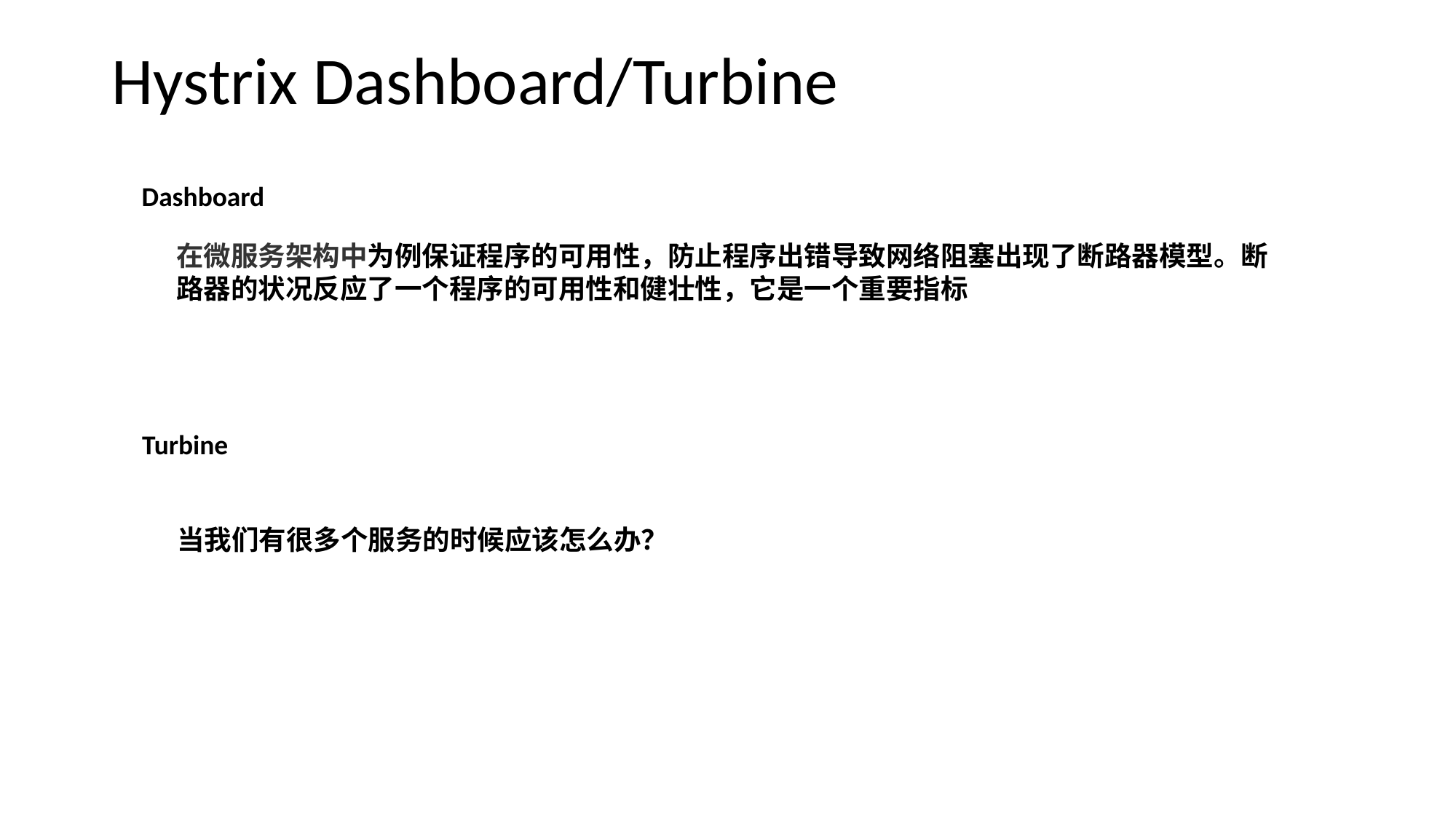

# Hystrix Dashboard/Turbine
Dashboard
在微服务架构中为例保证程序的可用性，防止程序出错导致网络阻塞出现了断路器模型。断路器的状况反应了一个程序的可用性和健壮性，它是一个重要指标
Turbine
当我们有很多个服务的时候应该怎么办？